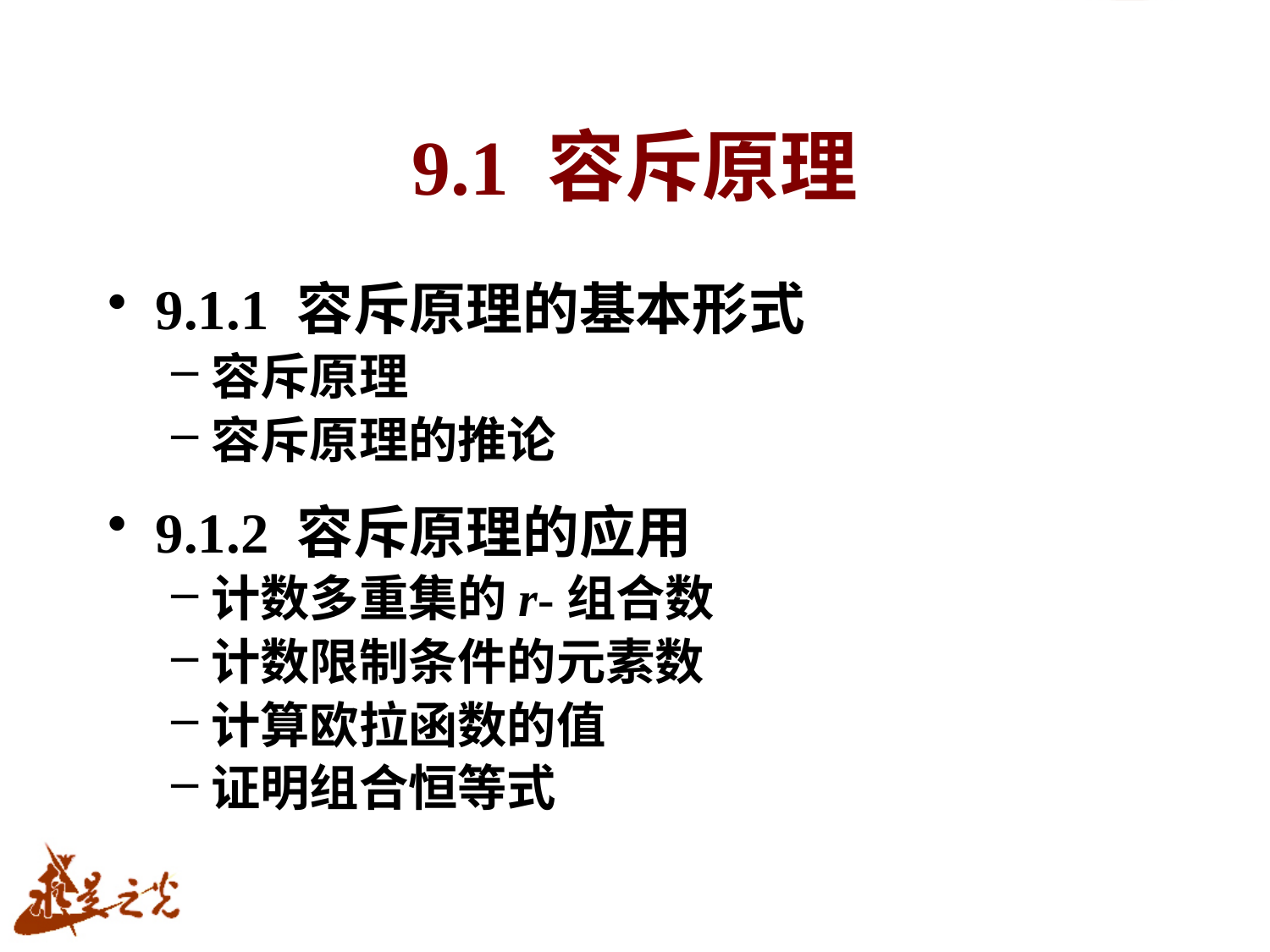

# 9.1 容斥原理
9.1.1 容斥原理的基本形式
容斥原理
容斥原理的推论
9.1.2 容斥原理的应用
计数多重集的r-组合数
计数限制条件的元素数
计算欧拉函数的值
证明组合恒等式
2